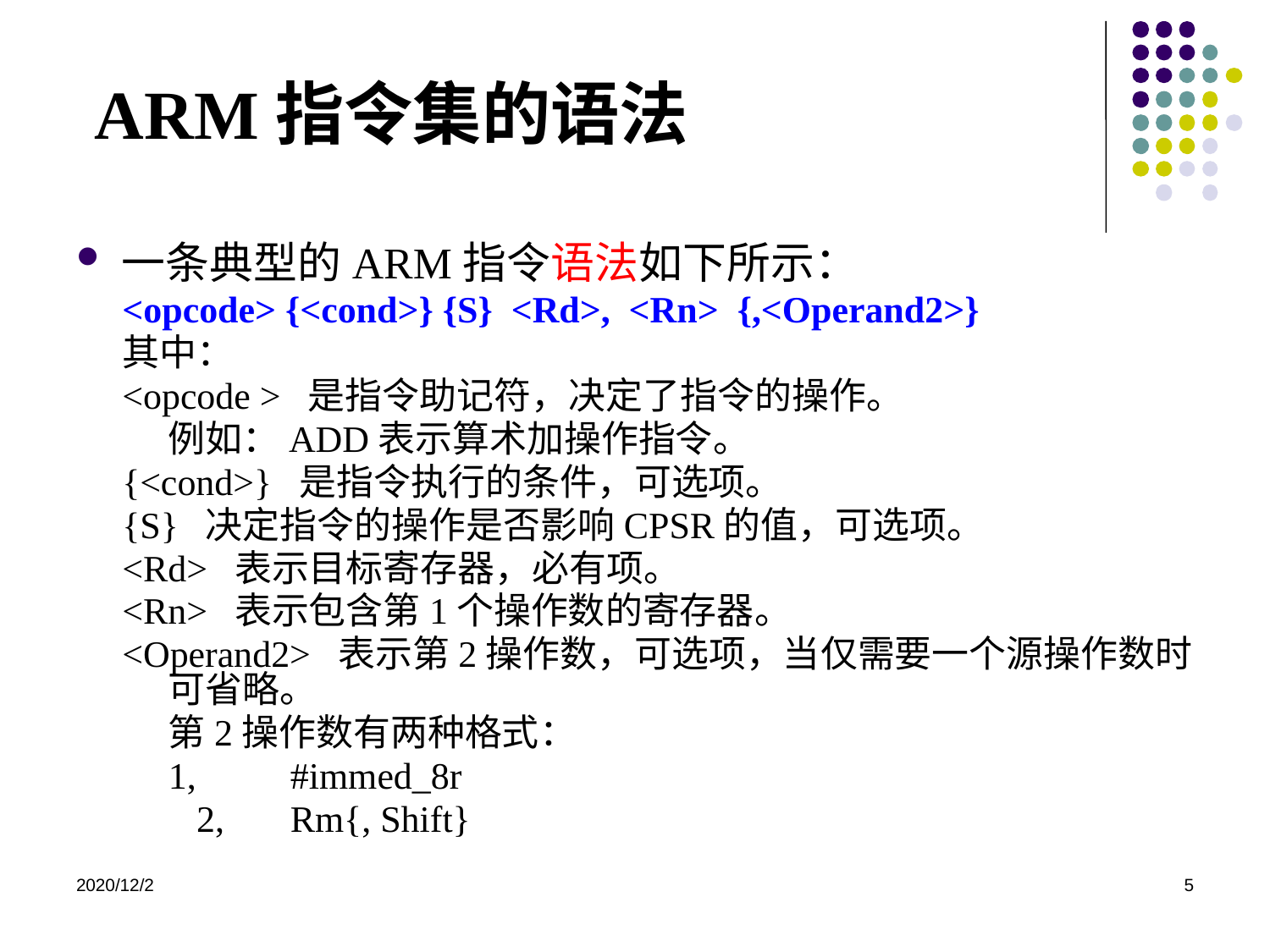

# ARM指令集的语法
一条典型的ARM指令语法如下所示：
<opcode> {<cond>} {S}  <Rd>,  <Rn>  {,<Operand2>}
其中：
<opcode >  是指令助记符，决定了指令的操作。
		例如：ADD表示算术加操作指令。
{<cond>}  是指令执行的条件，可选项。
{S}  决定指令的操作是否影响CPSR的值，可选项。
<Rd>  表示目标寄存器，必有项。
<Rn>  表示包含第1个操作数的寄存器。
<Operand2>  表示第2操作数，可选项，当仅需要一个源操作数时可省略。
		第2操作数有两种格式：
		1, 	#immed_8r
	   2,	Rm{, Shift}
2020/12/2
5